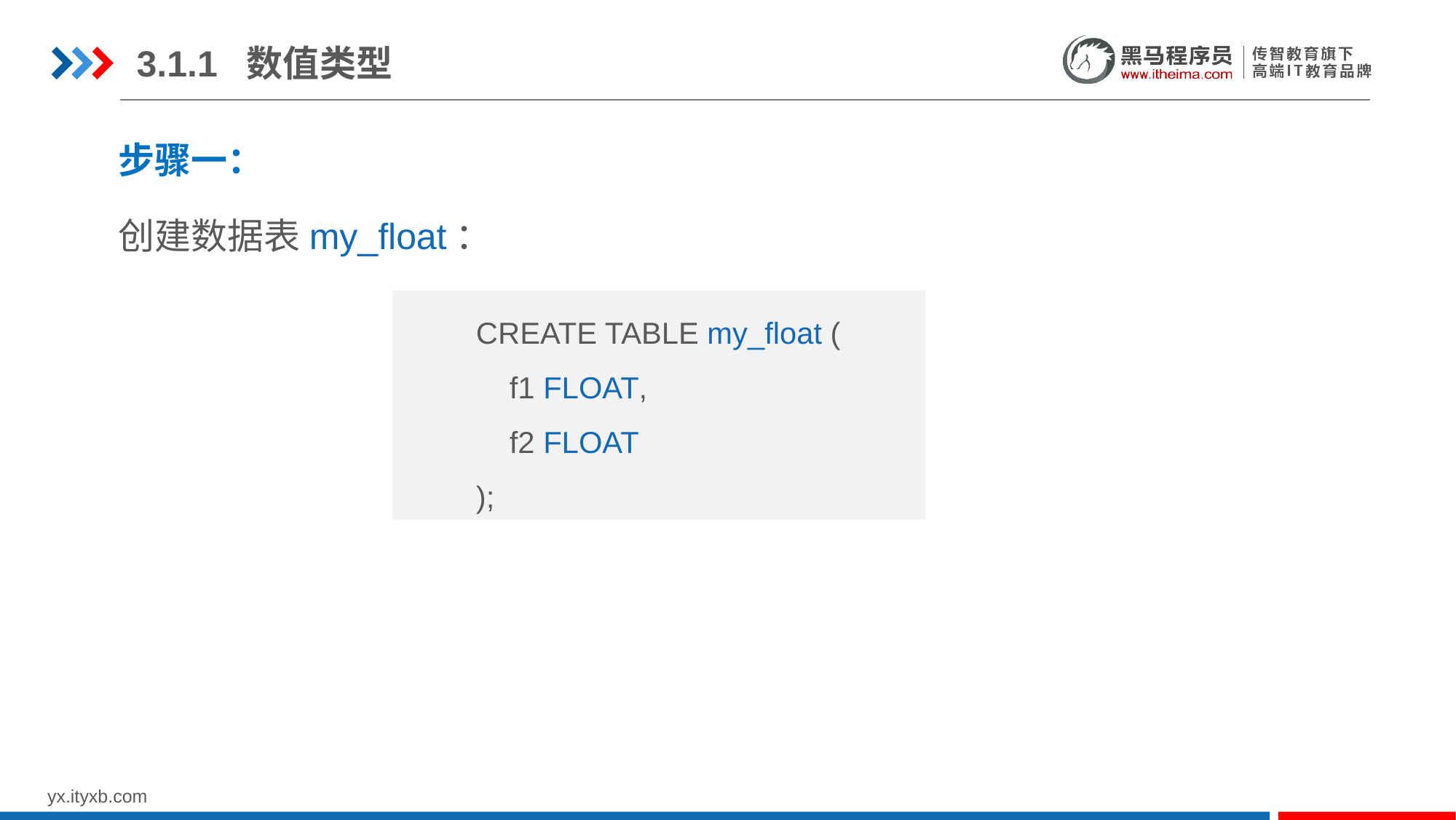

3.1.1  数值类型
步骤一：
创建数据表my_float：
CREATE TABLE my_float (
    f1 FLOAT,
    f2 FLOAT
);